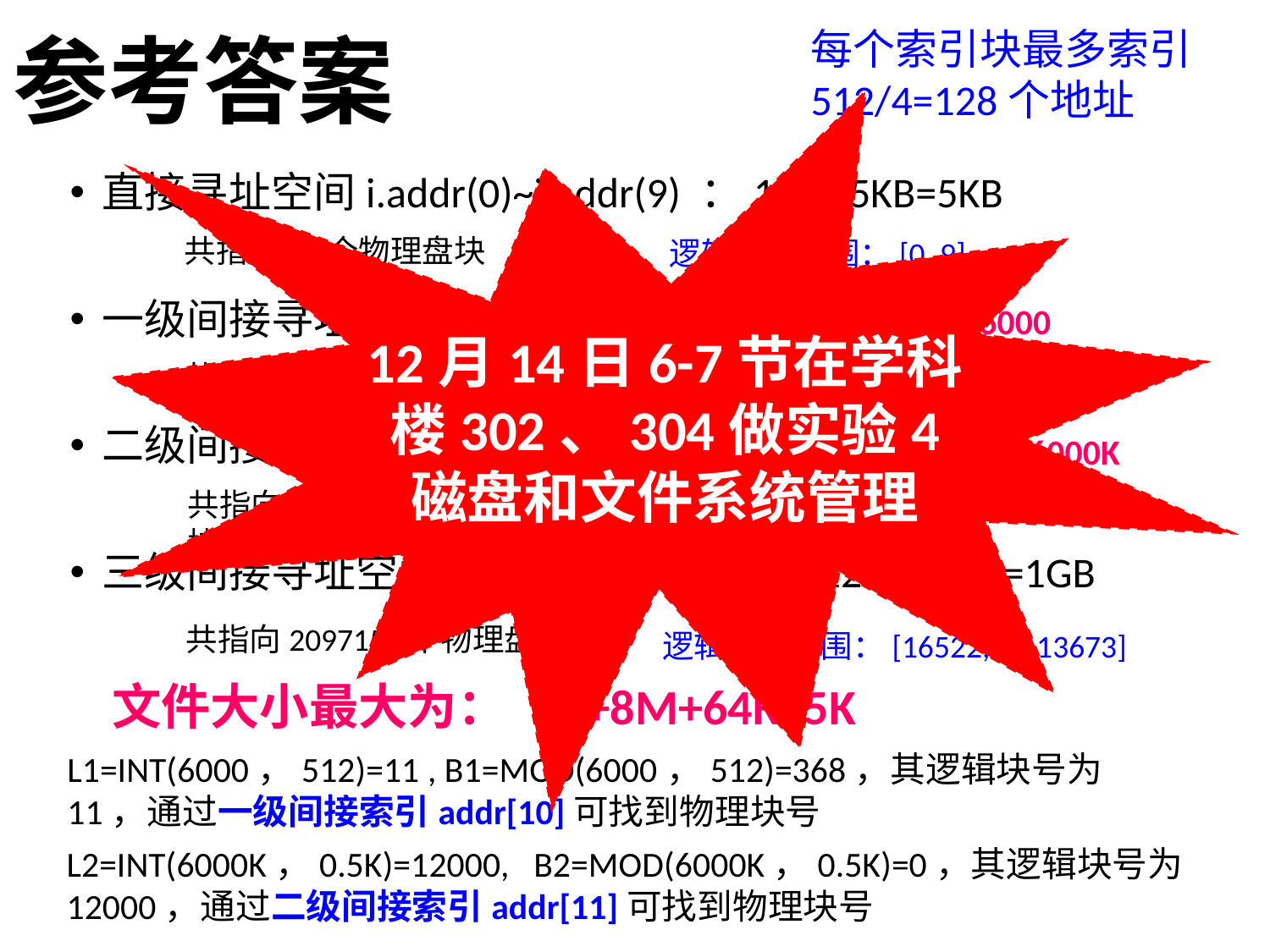

# 参考答案
每个索引块最多索引 512/4=128个地址
12月14日6-7节在学科楼302、304做实验4 磁盘和文件系统管理
直接寻址空间i.addr(0)~i.addr(9) ：10*0.5KB=5KB

一级间接寻址空间i.addr(10) : 128*0.5KB=64KB

二级间接寻址空间i.addr(11) :128*128*0.5KB=8MB

三级间接寻址空间i.addr(12) : 128*128*128*0.5KB=1GB

共指向10个物理盘块
逻辑块号范围：[0, 9]

6000
逻辑块号范围：[10,  137]
共指向128个物理盘块

6000K
共指向16384个物理盘块
逻辑块号范围：[138,  16521]

共指向2097152个物理盘块
逻辑块号范围：[16522,  2113673]

文件大小最大为： 1G+8M+64K+5K
L1=INT(6000，512)=11 , B1=MOD(6000，512)=368，其逻辑块号为11，通过一级间接索引addr[10]可找到物理块号
L2=INT(6000K，0.5K)=12000,   B2=MOD(6000K，0.5K)=0，其逻辑块号为12000，通过二级间接索引addr[11]可找到物理块号